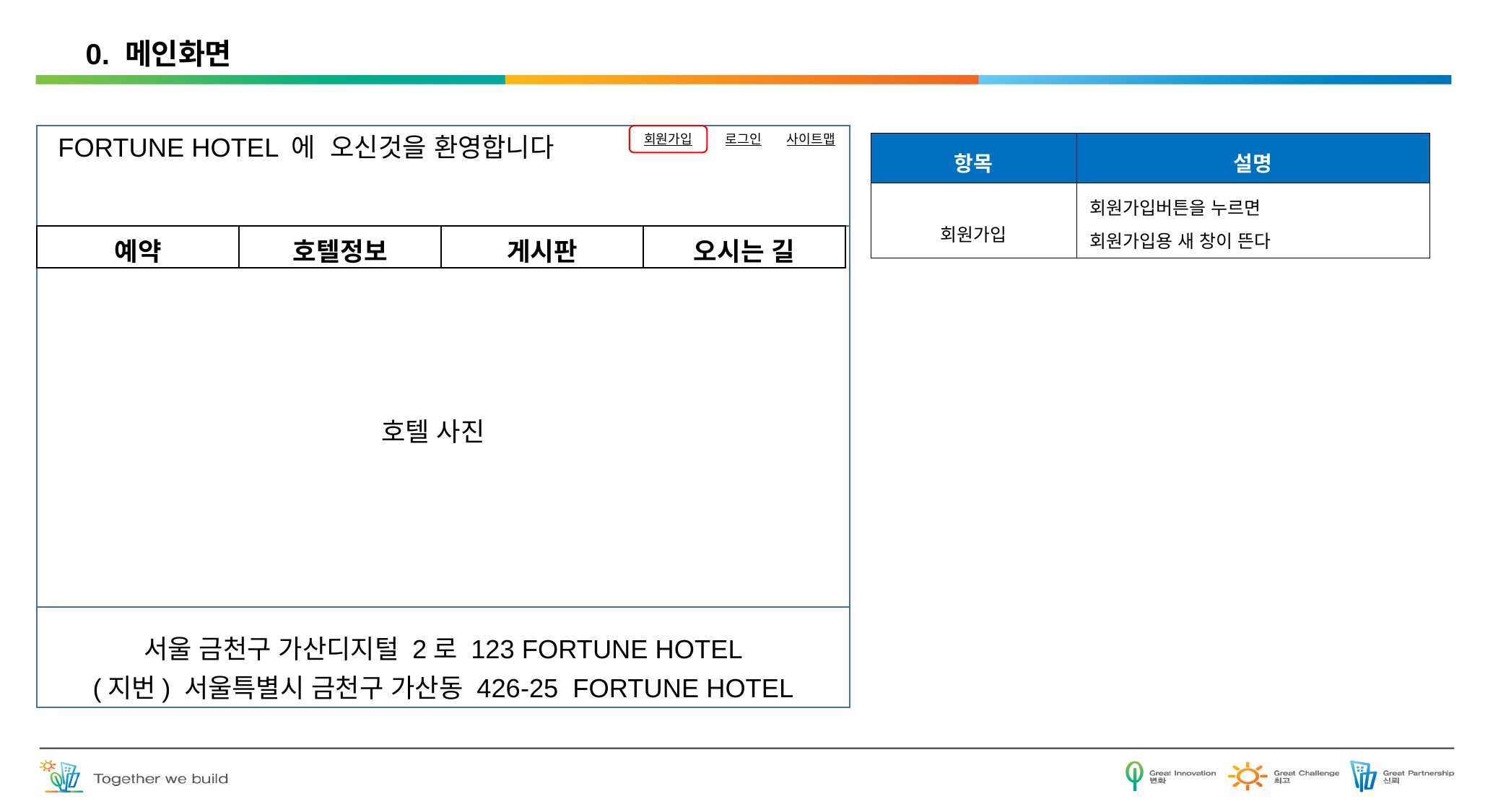

# 0. 메인화면
회원가입

로그인
사이트맵
FORTUNE HOTEL 에  오신것을 환영합니다

| 항목 | 설명 |
| --- | --- |
| 회원가입 | 회원가입버튼을 누르면 회원가입용 새 창이 뜬다 |
| 예약 | 호텔정보 | 게시판 | 오시는 길 |
| --- | --- | --- | --- |
호텔 사진

서울 금천구 가산디지털 2로 123 FORTUNE HOTEL
(지번) 서울특별시 금천구 가산동 426-25  FORTUNE HOTEL